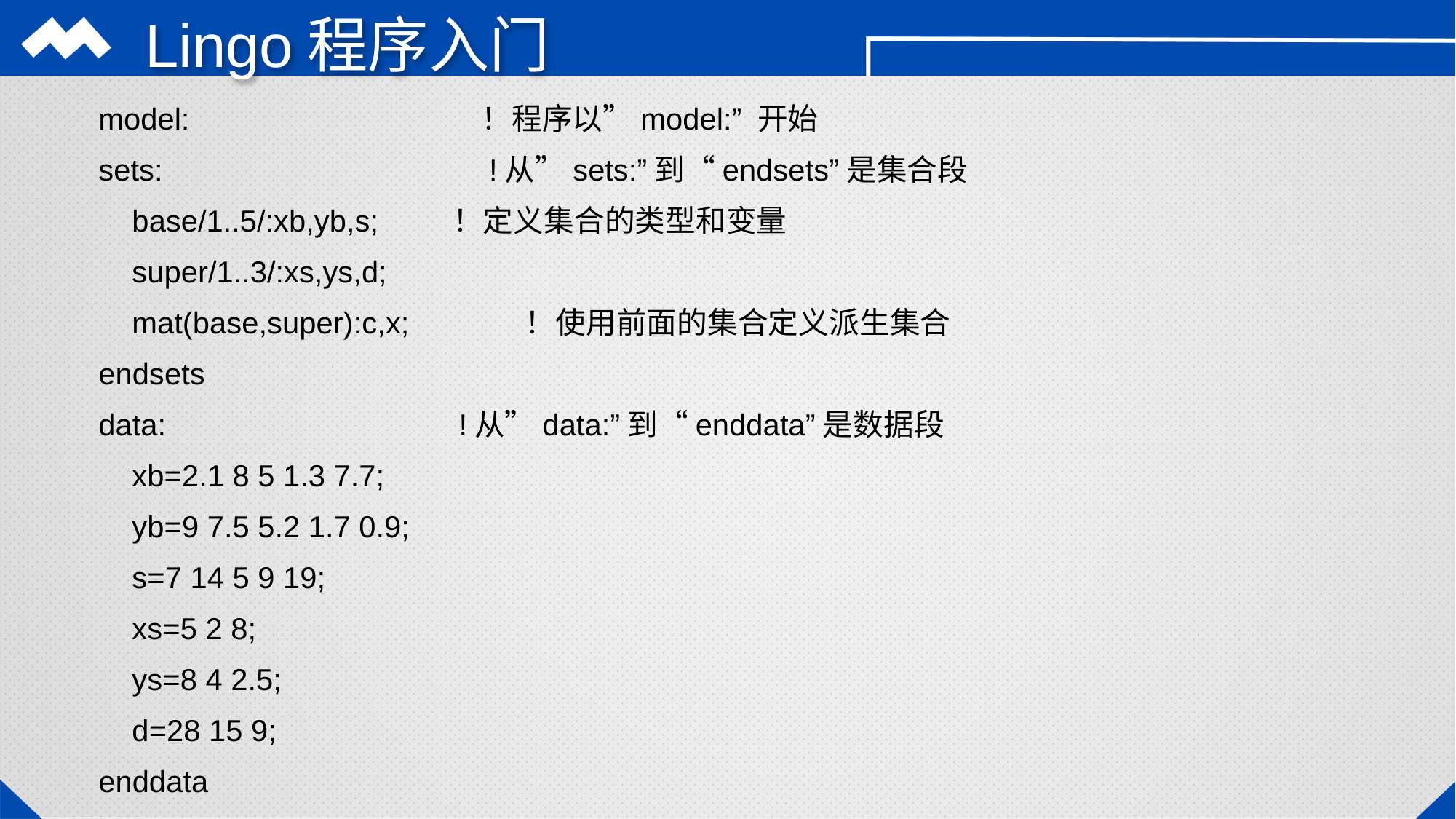

Lingo程序入门
model:                                  ！程序以”model:” 开始
sets:                                       !从”sets:”到“endsets”是集合段
    base/1..5/:xb,yb,s;        ！定义集合的类型和变量
    super/1..3/:xs,ys,d;
    mat(base,super):c,x;             ！使用前面的集合定义派生集合
endsets
data:                                   !从”data:”到“enddata”是数据段
    xb=2.1 8 5 1.3 7.7;
    yb=9 7.5 5.2 1.7 0.9;
    s=7 14 5 9 19;
    xs=5 2 8;
    ys=8 4 2.5;
    d=28 15 9;
enddata